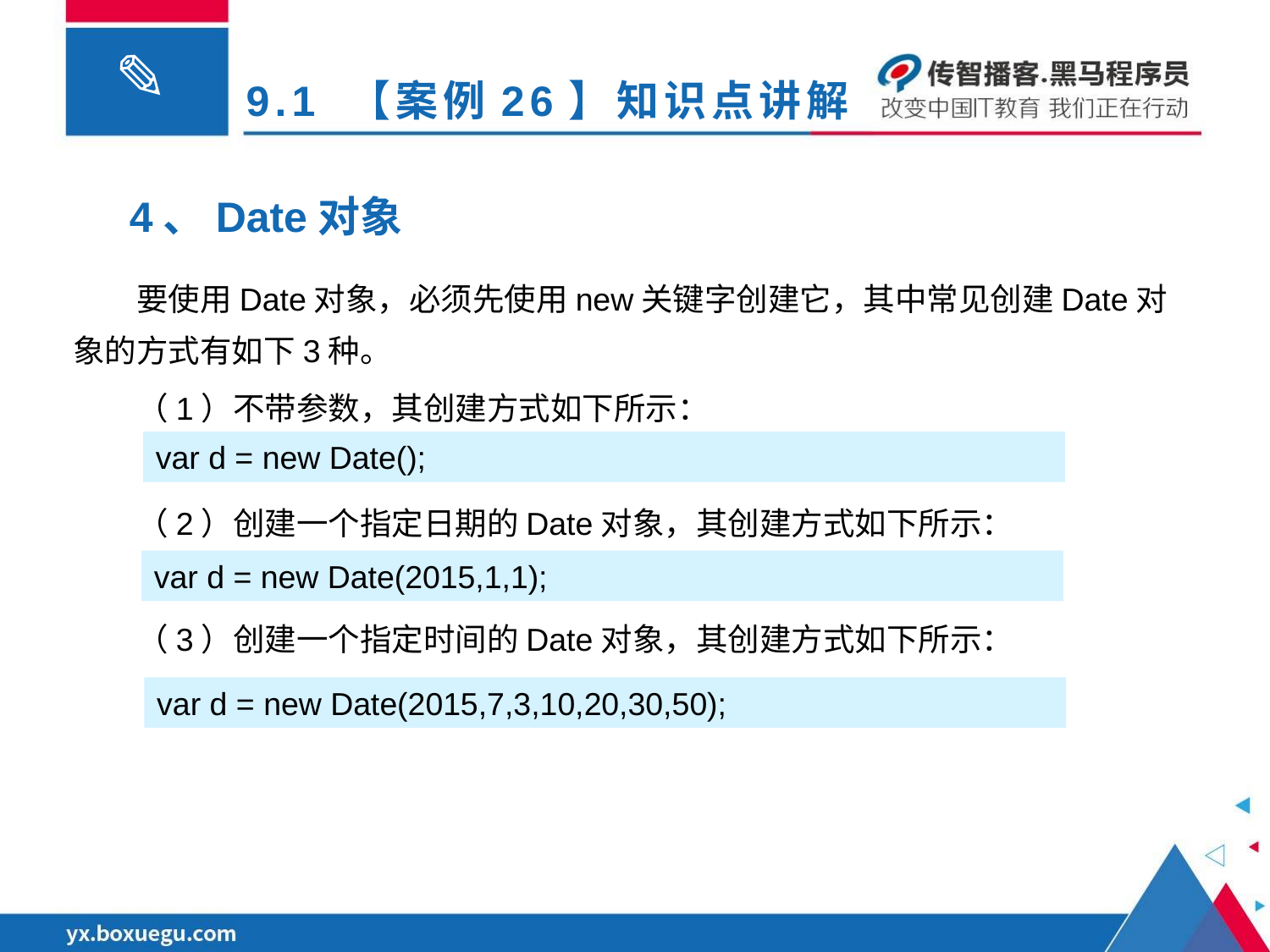

# 9.1 【案例26】知识点讲解
4、Date对象
要使用Date对象，必须先使用new关键字创建它，其中常见创建Date对象的方式有如下3种。
（1）不带参数，其创建方式如下所示：

（2）创建一个指定日期的Date对象，其创建方式如下所示：

（3）创建一个指定时间的Date对象，其创建方式如下所示：

var d = new Date();
var d = new Date(2015,1,1);
var d = new Date(2015,7,3,10,20,30,50);